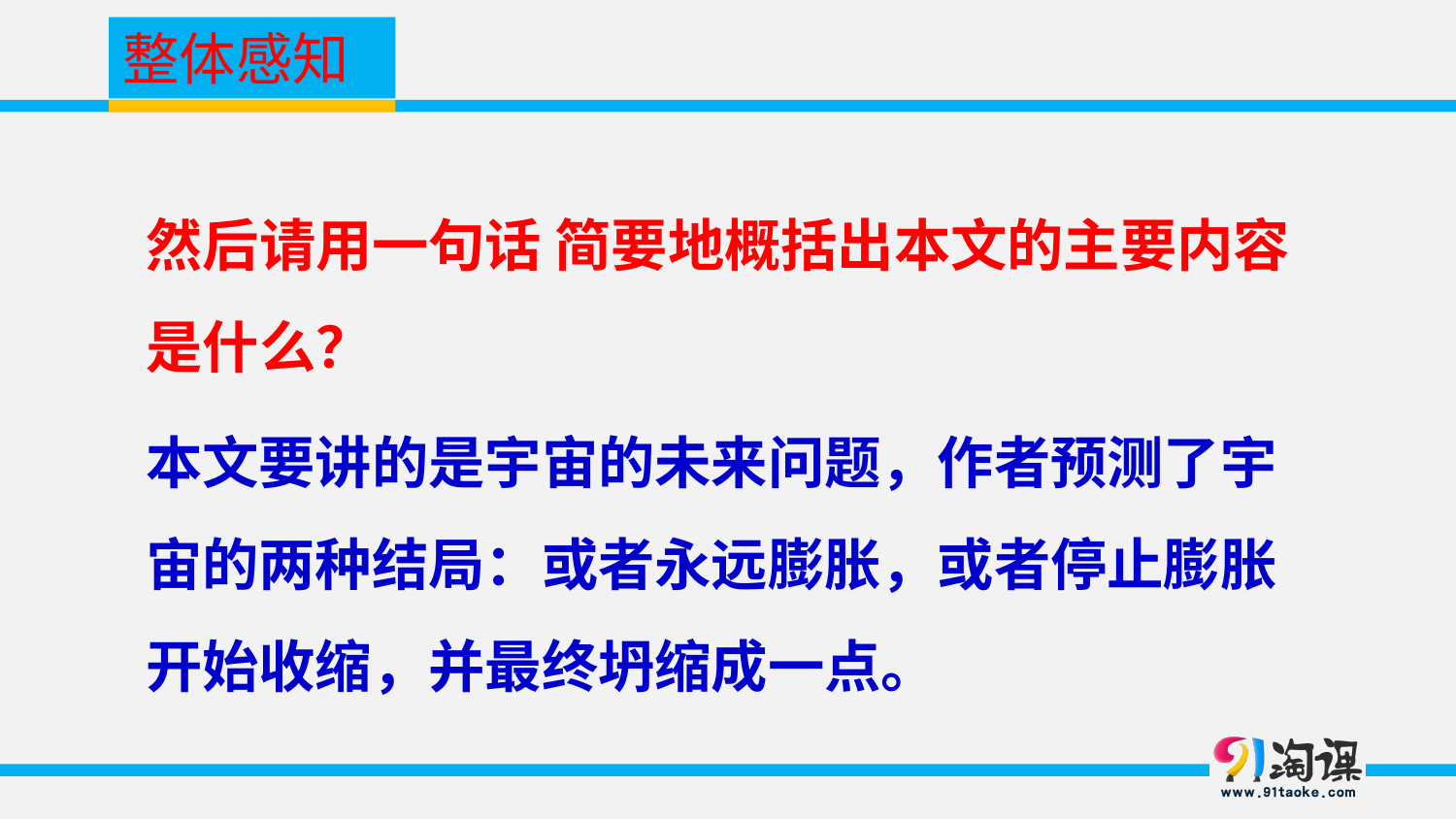

整体感知
然后请用一句话 简要地概括出本文的主要内容是什么？
本文要讲的是宇宙的未来问题，作者预测了宇宙的两种结局：或者永远膨胀，或者停止膨胀开始收缩，并最终坍缩成一点。